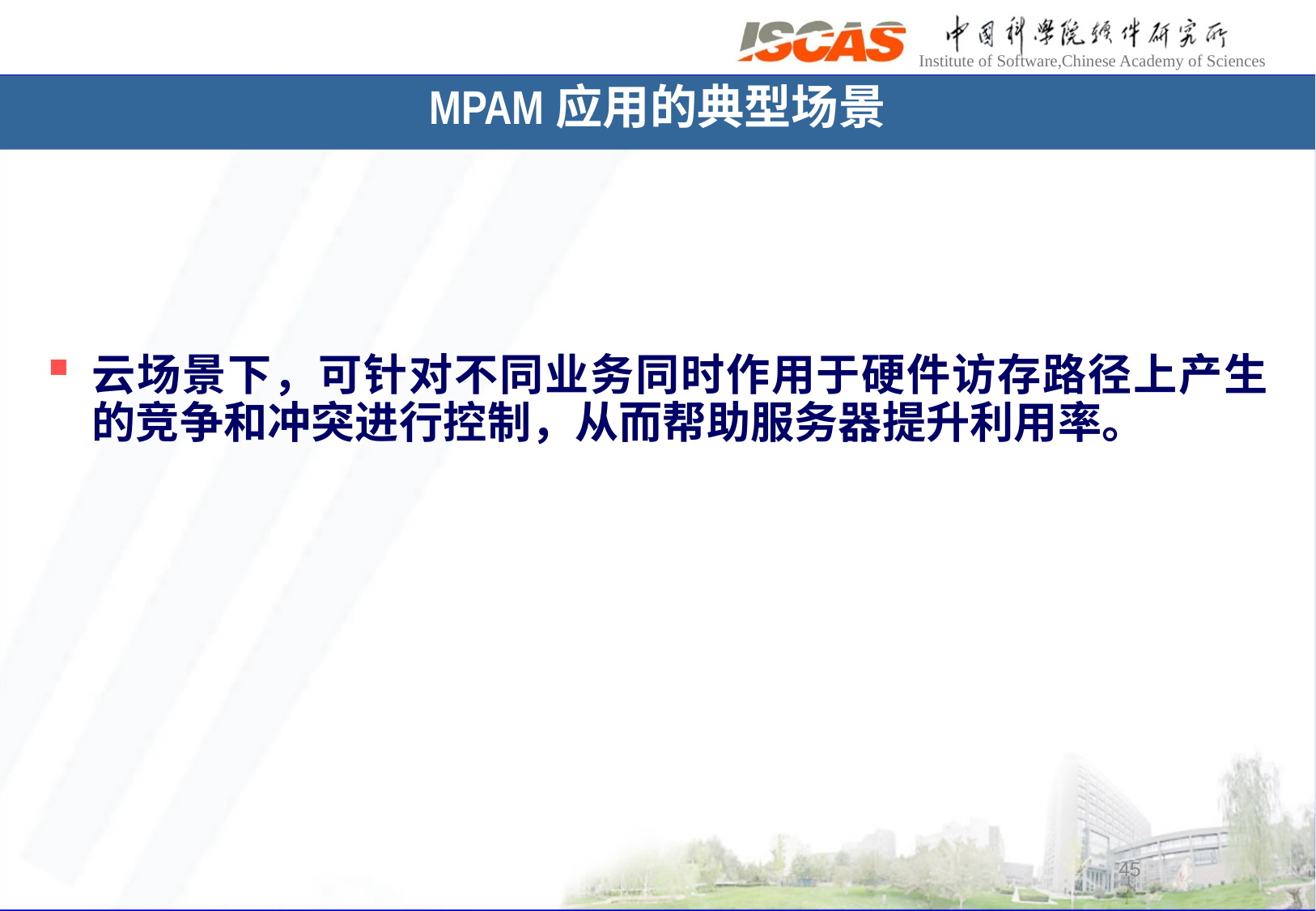

MPAM应用的典型场景
云场景下，可针对不同业务同时作用于硬件访存路径上产生的竞争和冲突进行控制，从而帮助服务器提升利用率。
45